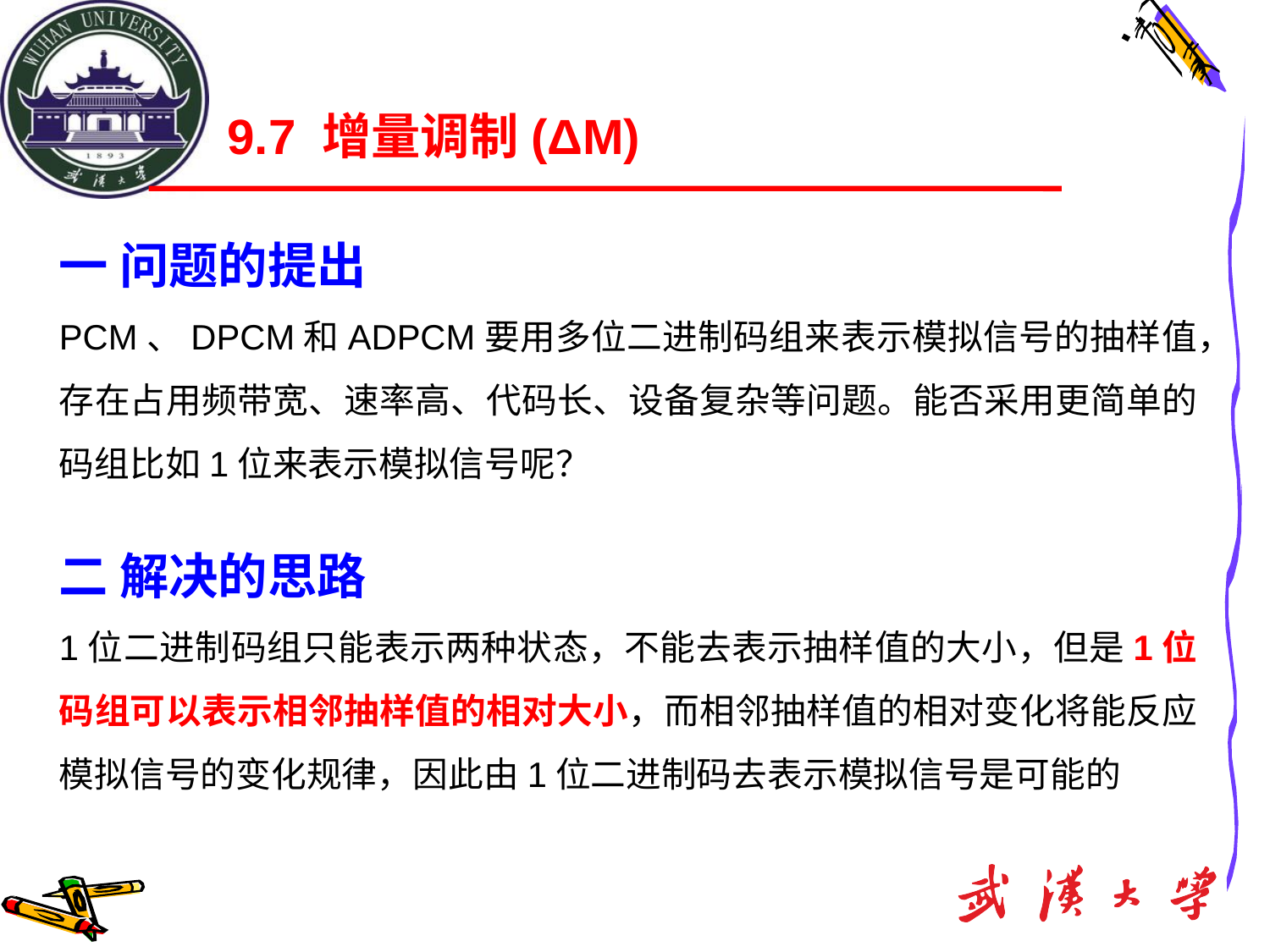

9.7 增量调制(ΔM)
一 问题的提出
PCM、DPCM和ADPCM要用多位二进制码组来表示模拟信号的抽样值，存在占用频带宽、速率高、代码长、设备复杂等问题。能否采用更简单的码组比如1位来表示模拟信号呢？

二 解决的思路
1位二进制码组只能表示两种状态，不能去表示抽样值的大小，但是1位码组可以表示相邻抽样值的相对大小，而相邻抽样值的相对变化将能反应模拟信号的变化规律，因此由1位二进制码去表示模拟信号是可能的